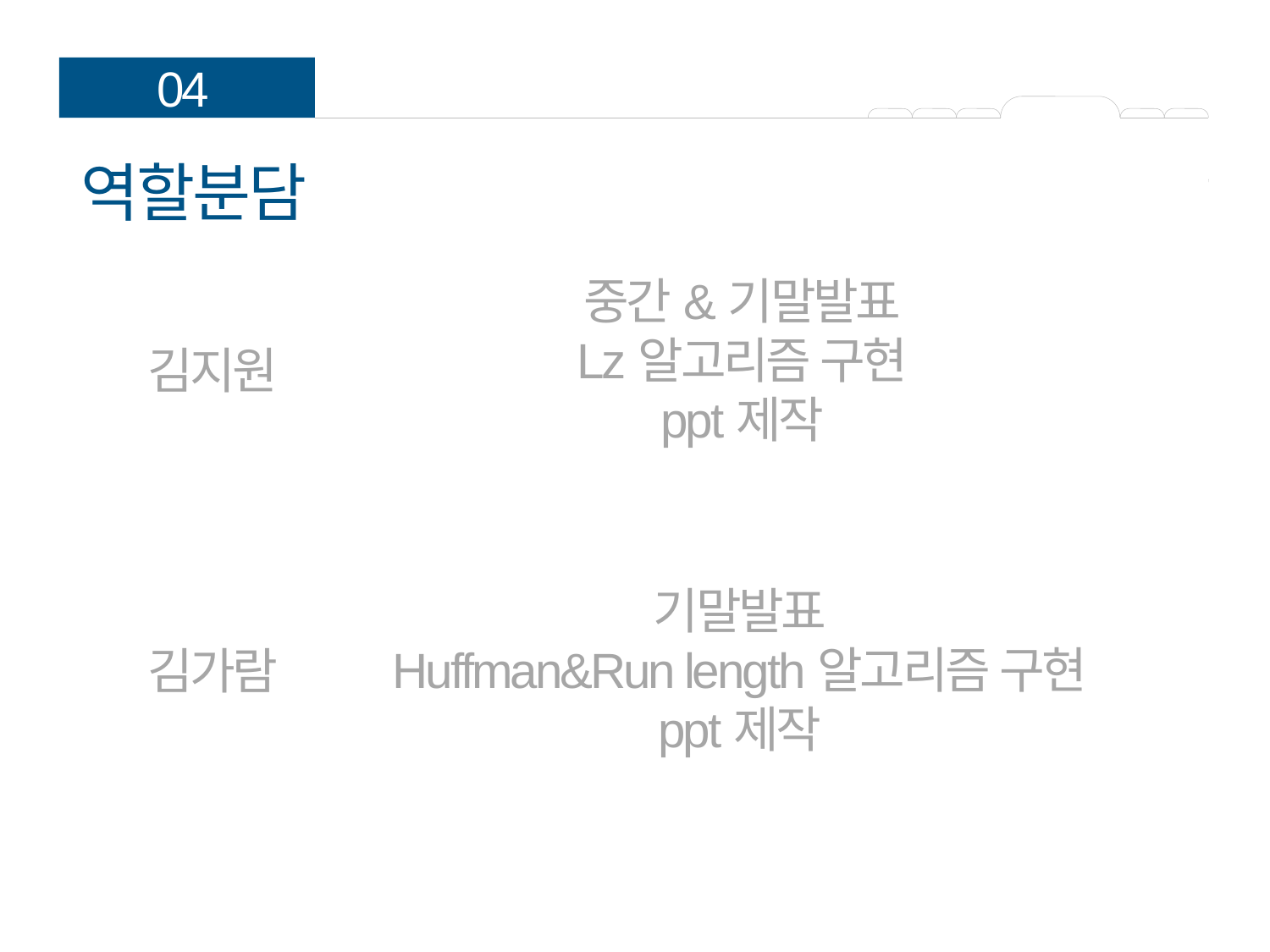

04 역할분담

역할분담
중간&기말발표
Lz알고리즘 구현
ppt제작
김지원
기말발표
Huffman&Run length알고리즘 구현
ppt제작
김가람